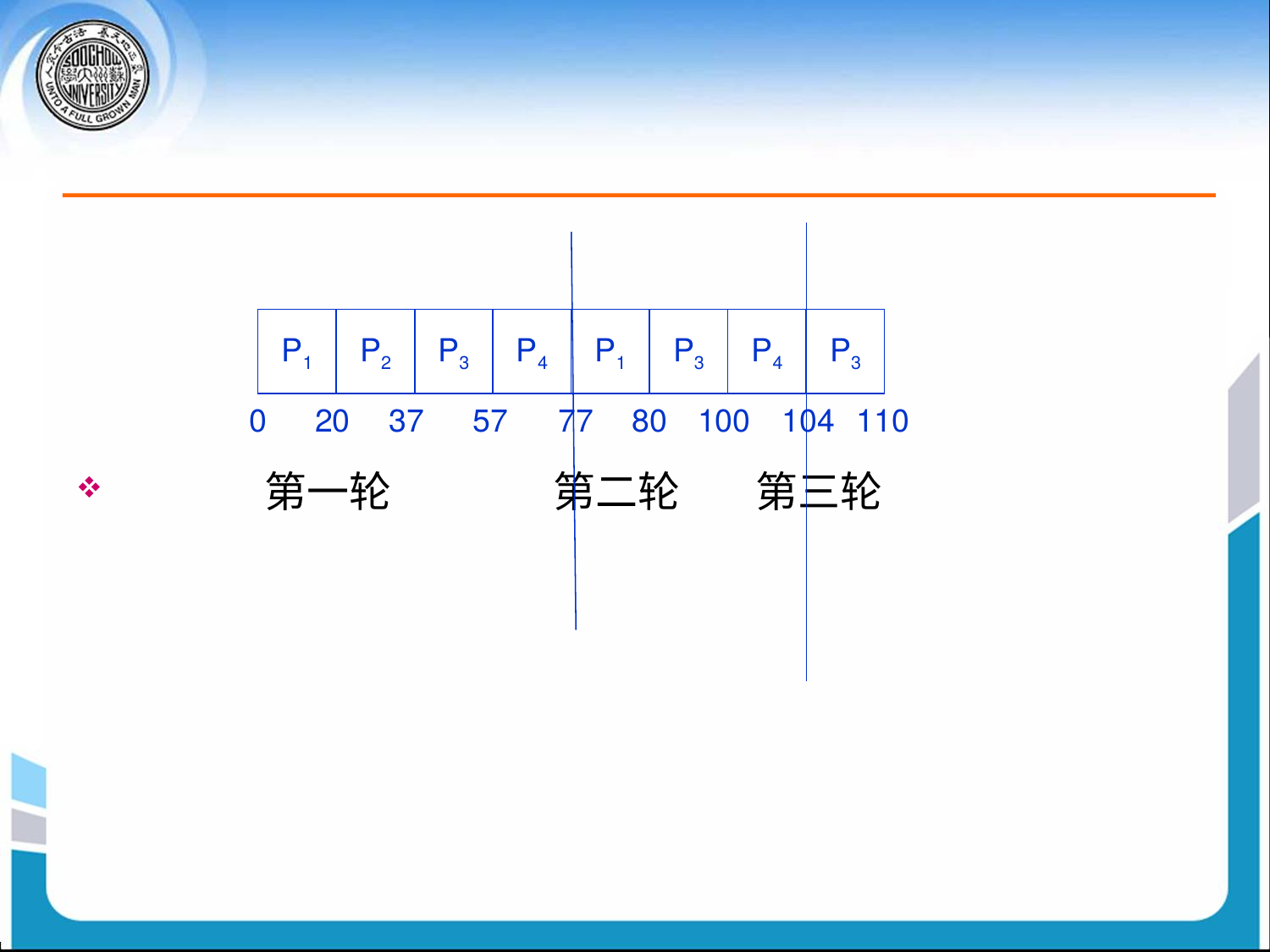

#

               第一轮                 第二轮        第三轮
P1
P2
P3
P4
P1
P3
P4
P3
80
100
104
110
0
20
37
57
77